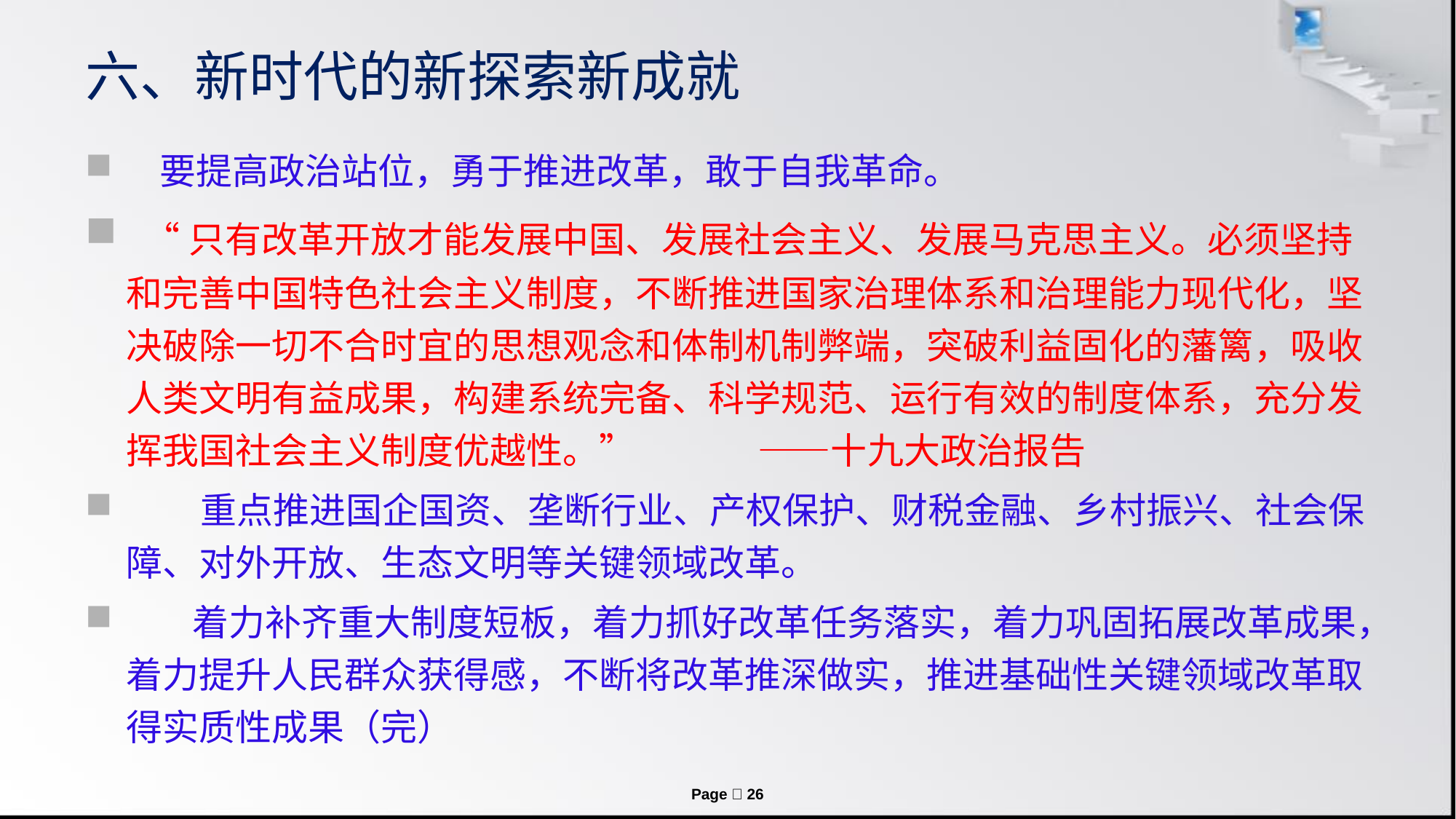

# 六、新时代的新探索新成就
   要提高政治站位，勇于推进改革，敢于自我革命。
  “只有改革开放才能发展中国、发展社会主义、发展马克思主义。必须坚持和完善中国特色社会主义制度，不断推进国家治理体系和治理能力现代化，坚决破除一切不合时宜的思想观念和体制机制弊端，突破利益固化的藩篱，吸收人类文明有益成果，构建系统完备、科学规范、运行有效的制度体系，充分发挥我国社会主义制度优越性。”               ——十九大政治报告
        重点推进国企国资、垄断行业、产权保护、财税金融、乡村振兴、社会保障、对外开放、生态文明等关键领域改革。
       着力补齐重大制度短板，着力抓好改革任务落实，着力巩固拓展改革成果，着力提升人民群众获得感，不断将改革推深做实，推进基础性关键领域改革取得实质性成果（完）